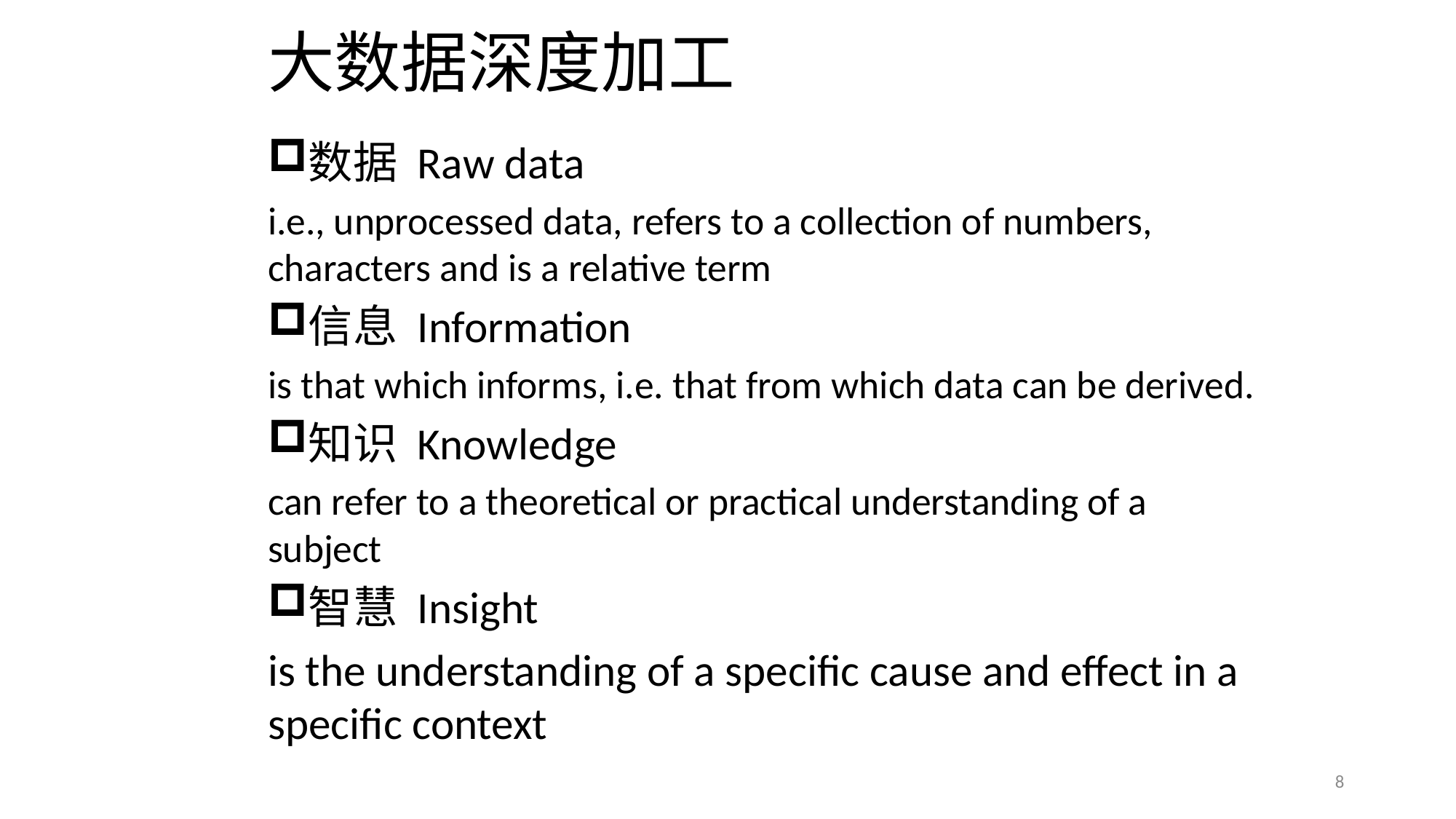

# 大数据深度加工
数据 Raw data
i.e., unprocessed data, refers to a collection of numbers, characters and is a relative term
信息 Information
is that which informs, i.e. that from which data can be derived.
知识 Knowledge
can refer to a theoretical or practical understanding of a subject
智慧 Insight
is the understanding of a specific cause and effect in a specific context
8